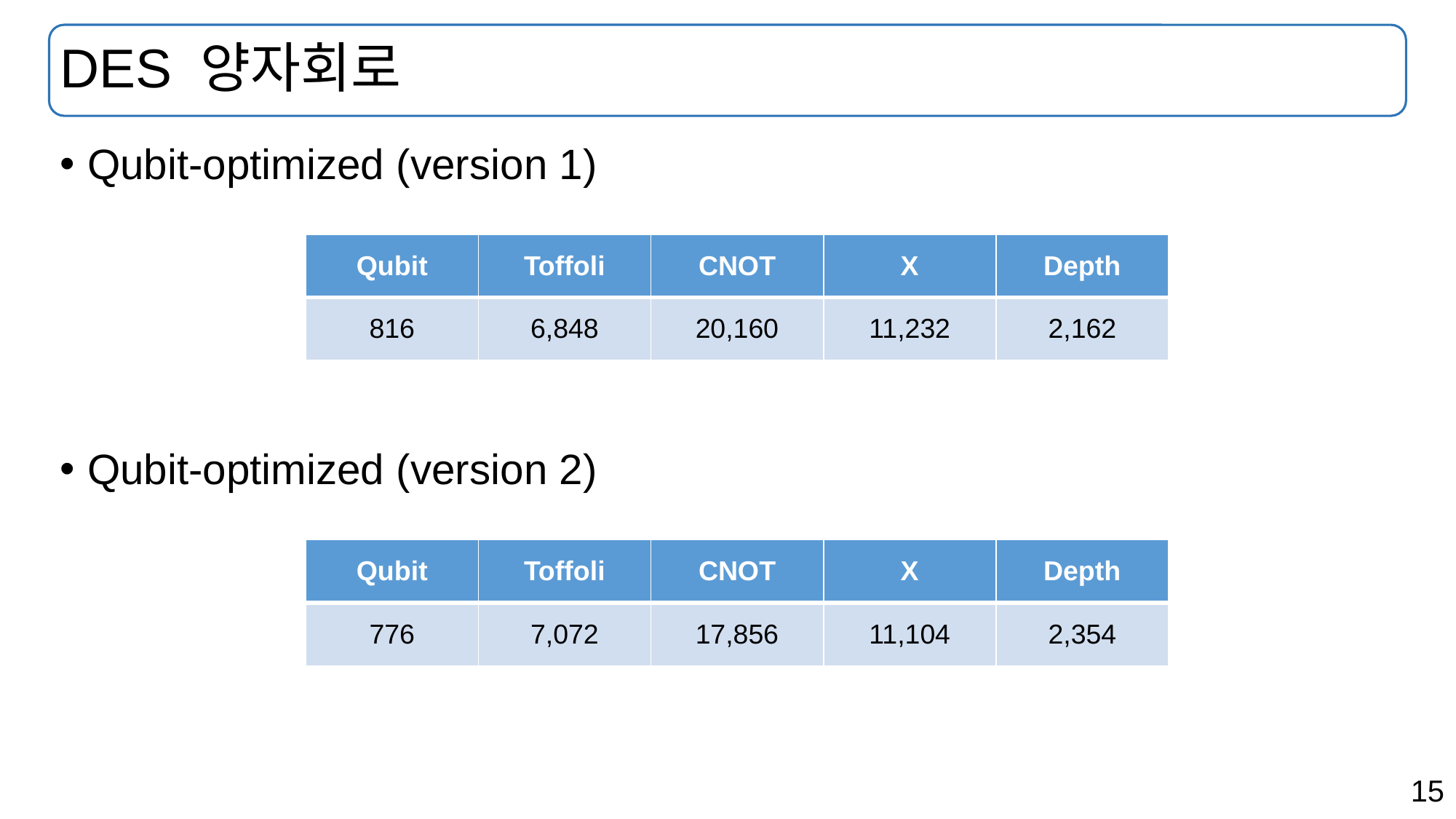

# DES 양자회로
Qubit-optimized (version 1)

Qubit-optimized (version 2)

| Qubit | Toffoli | CNOT | X | Depth |
| --- | --- | --- | --- | --- |
| 816 | 6,848 | 20,160 | 11,232 | 2,162 |
| Qubit | Toffoli | CNOT | X | Depth |
| --- | --- | --- | --- | --- |
| 776 | 7,072 | 17,856 | 11,104 | 2,354 |